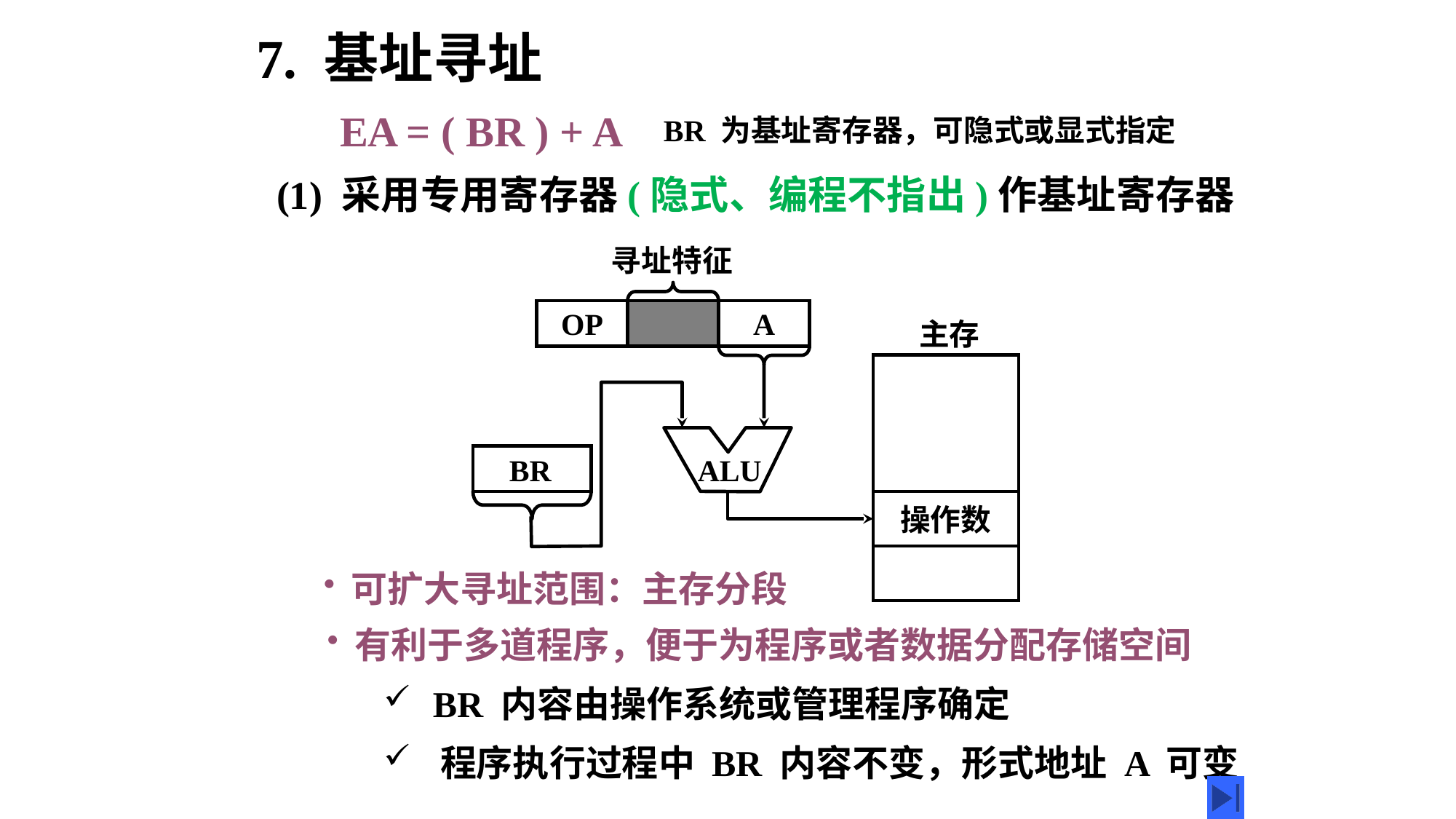

7. 基址寻址
EA = ( BR ) + A
BR 为基址寄存器，可隐式或显式指定
(1) 采用专用寄存器(隐式、编程不指出)作基址寄存器
寻址特征

OP

A

主存

操作数

ALU

BR

 可扩大寻址范围：主存分段
 有利于多道程序，便于为程序或者数据分配存储空间
 BR 内容由操作系统或管理程序确定
 程序执行过程中 BR 内容不变，形式地址 A 可变